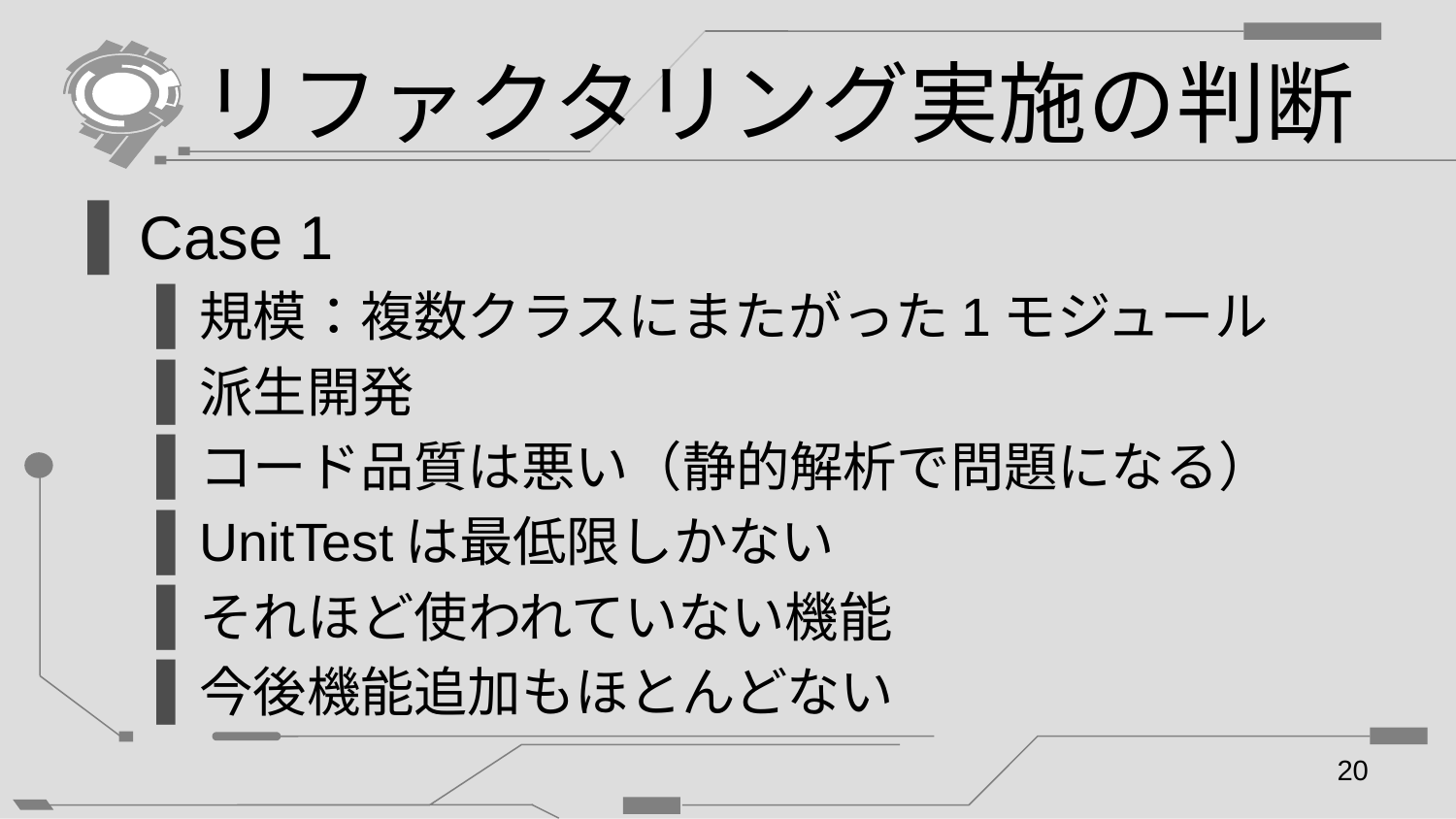

# リファクタリング実施の判断
Case 1
規模：複数クラスにまたがった1モジュール
派生開発
コード品質は悪い（静的解析で問題になる）
UnitTestは最低限しかない
それほど使われていない機能
今後機能追加もほとんどない
20